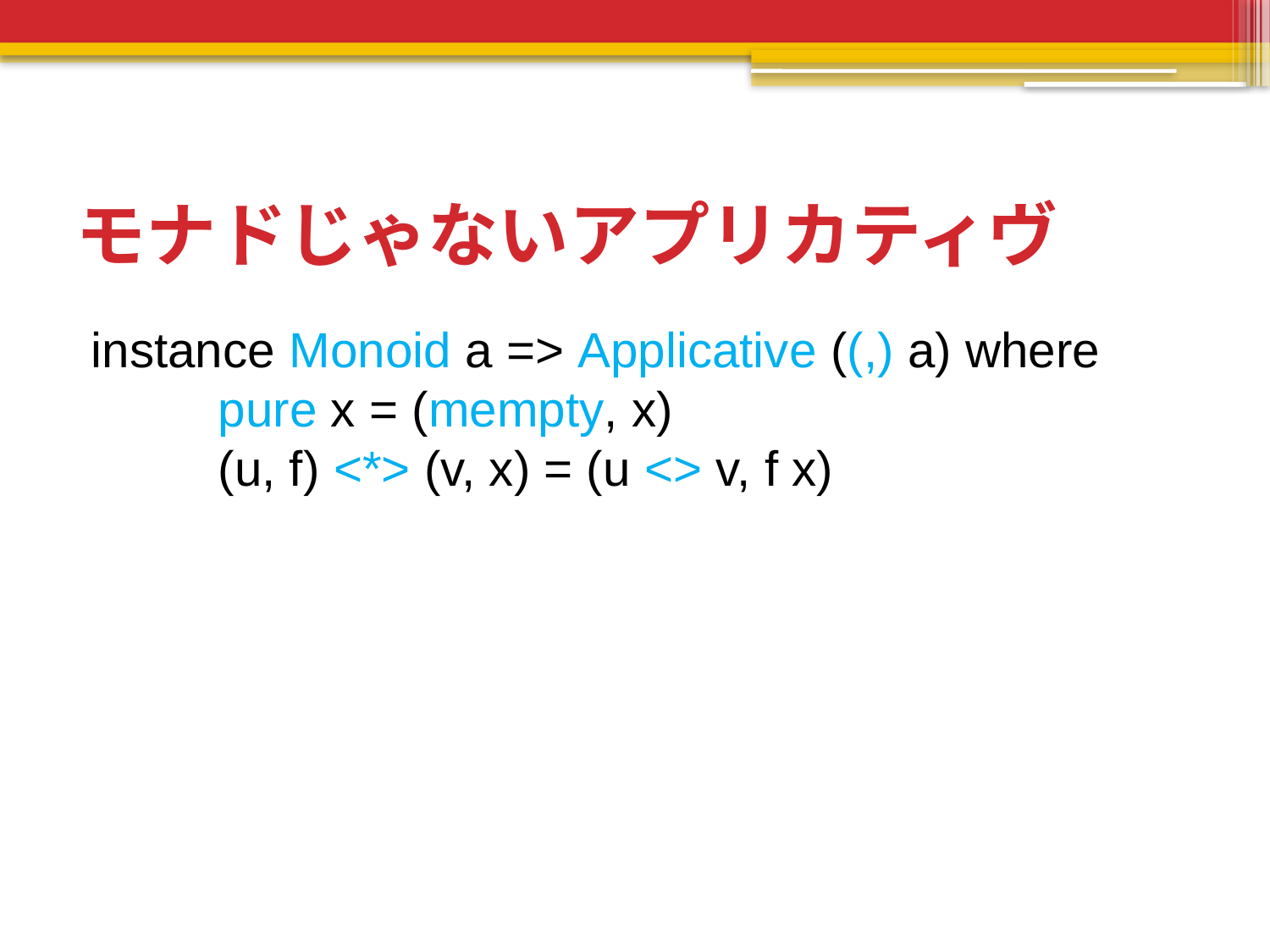

# モナドじゃないアプリカティヴ
instance Monoid a => Applicative ((,) a) where
	pure x = (mempty, x)
	(u, f) <*> (v, x) = (u <> v, f x)